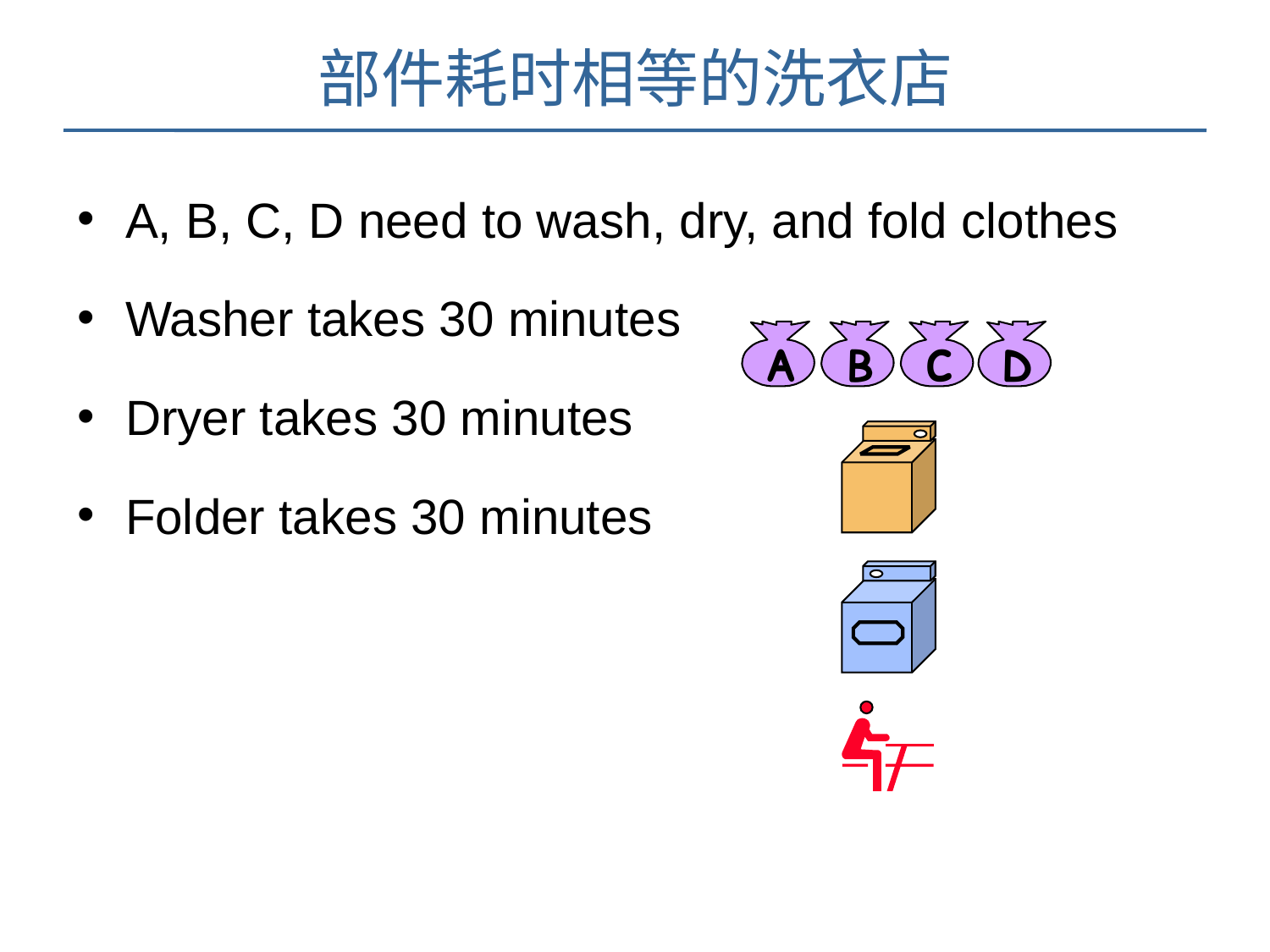

部件耗时相等的洗衣店
A, B, C, D need to wash, dry, and fold clothes
Washer takes 30 minutes
Dryer takes 30 minutes
Folder takes 30 minutes

A

B

C

D